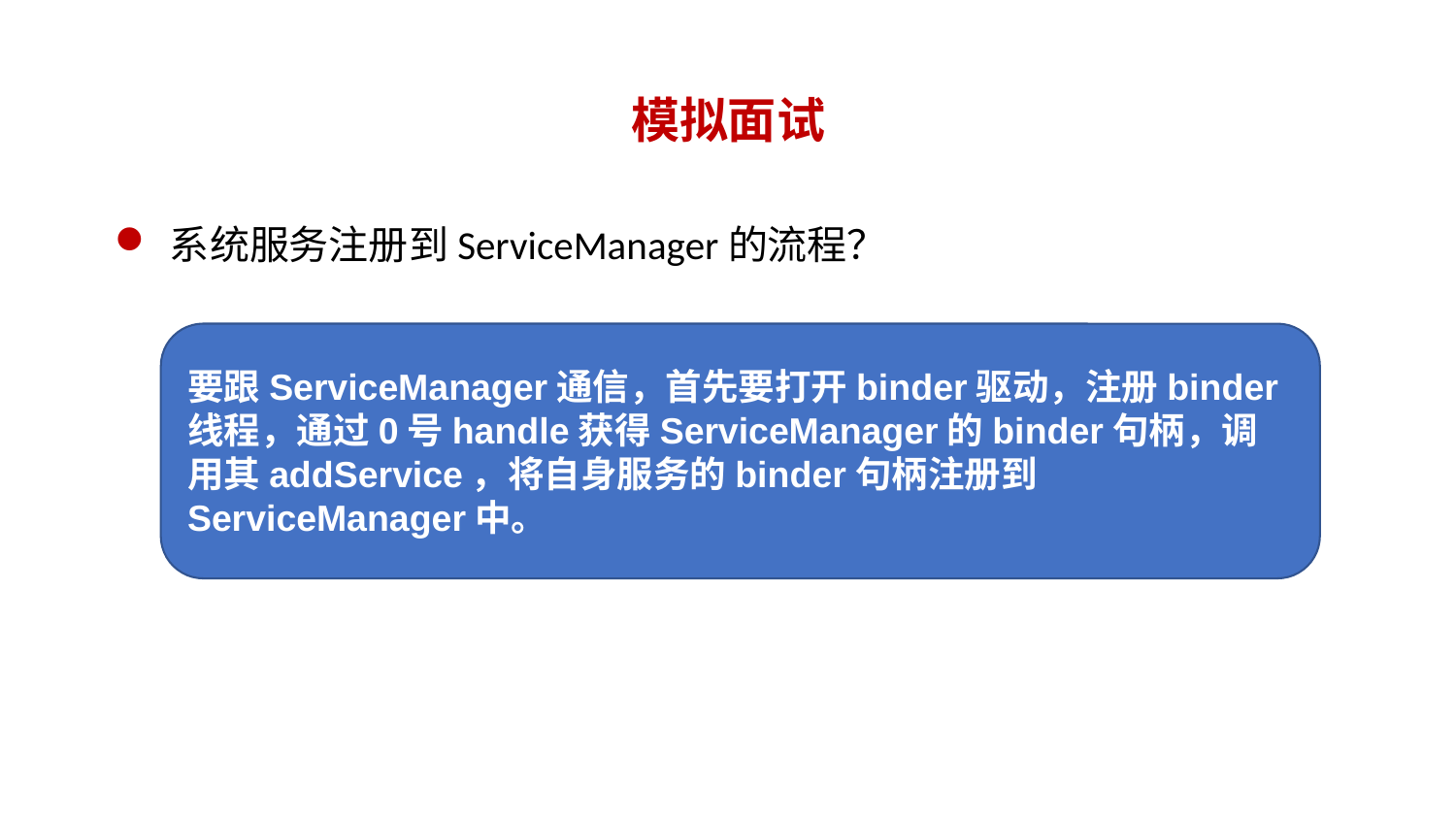

# 模拟面试
 系统服务注册到ServiceManager的流程？
要跟ServiceManager通信，首先要打开binder驱动，注册binder线程，通过0号handle获得ServiceManager的binder句柄，调用其addService，将自身服务的binder句柄注册到ServiceManager中。